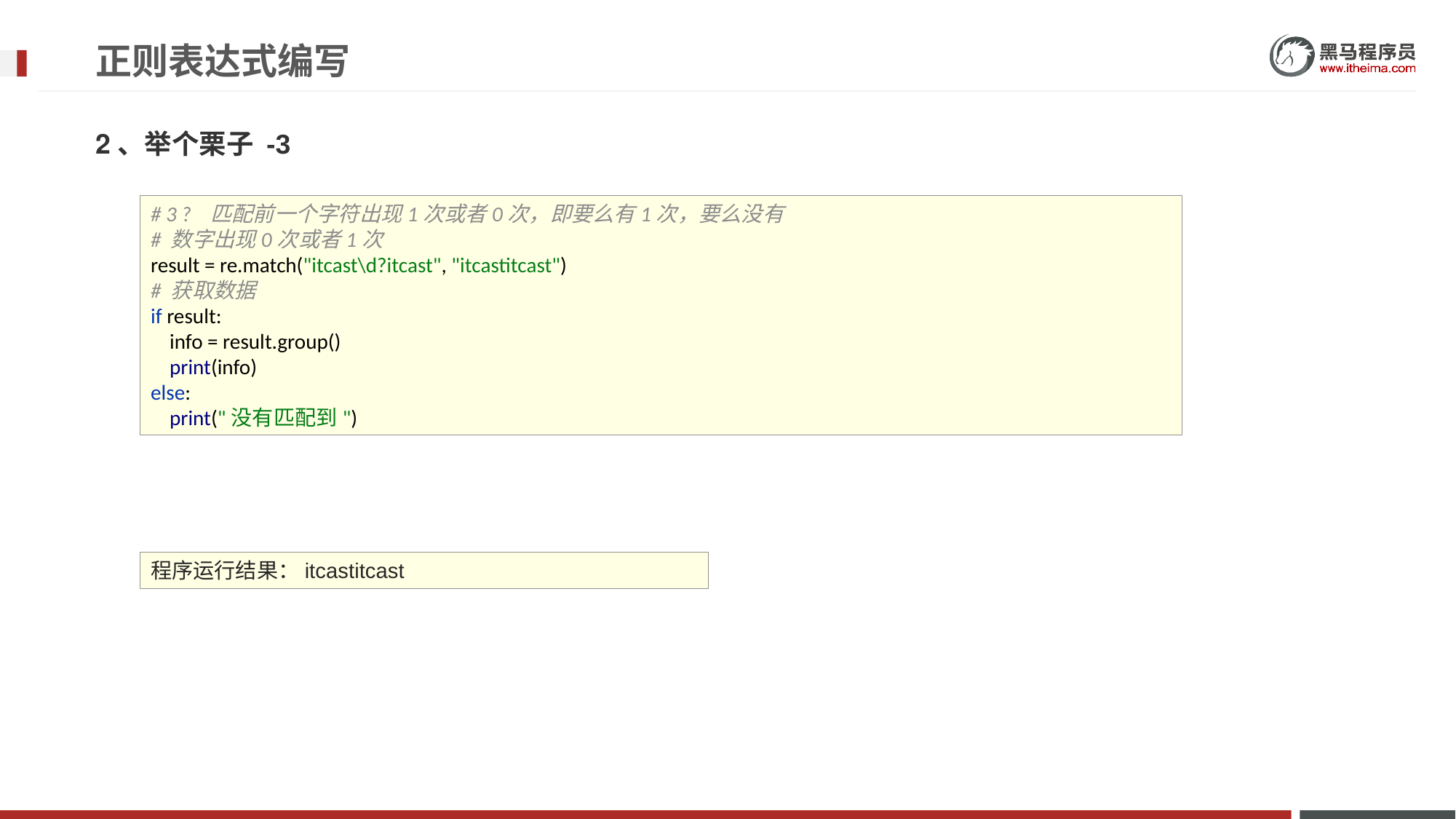

# 正则表达式编写
2、举个栗子 -3
# 3 ?   匹配前一个字符出现1次或者0次，即要么有1次，要么没有 # 数字出现0次或者1次 result = re.match("itcast\d?itcast", "itcastitcast") # 获取数据 if result: info = result.group() print(info) else: print("没有匹配到")
程序运行结果：itcastitcast